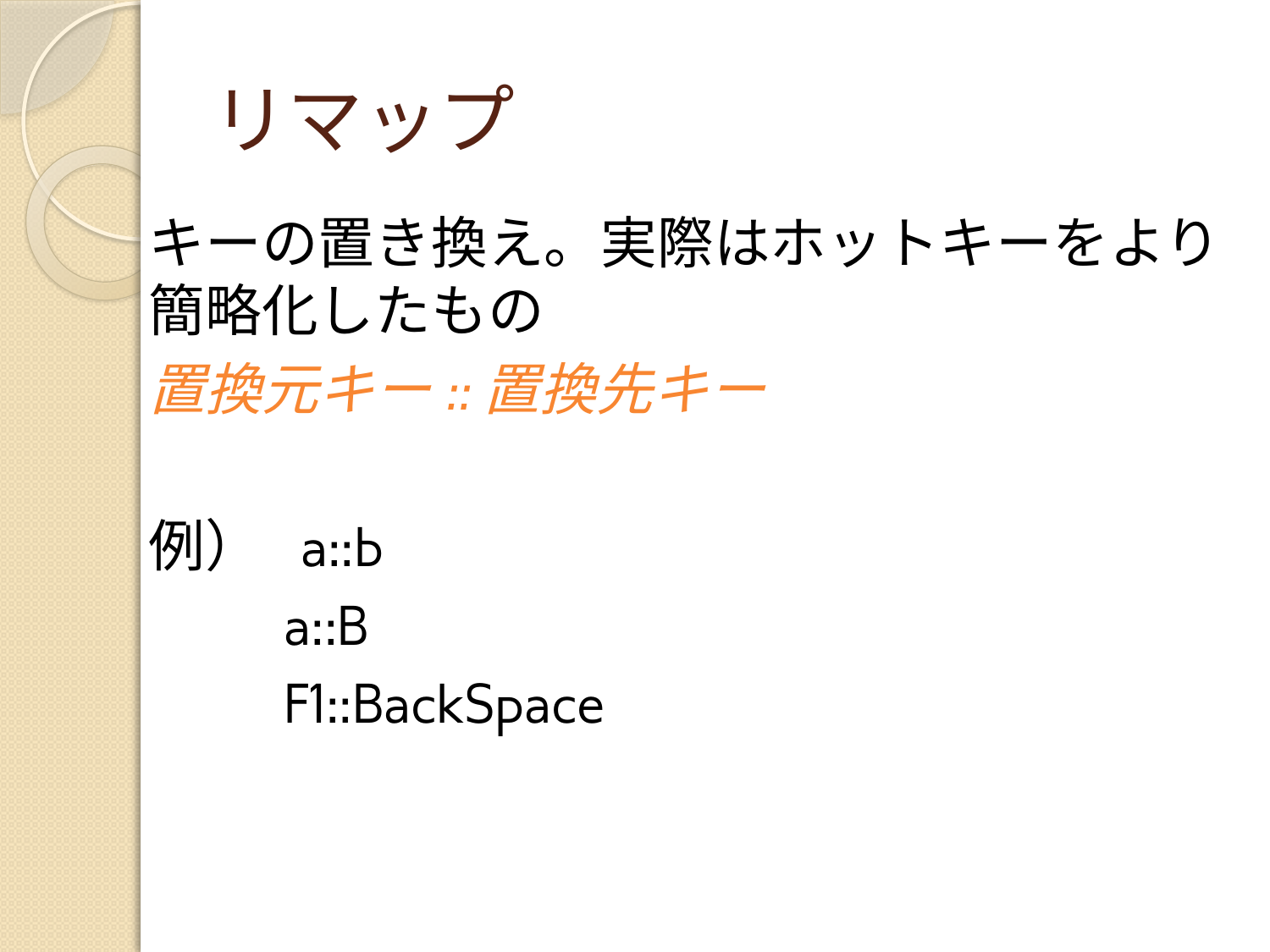

# リマップ
キーの置き換え。実際はホットキーをより簡略化したもの
置換元キー::置換先キー

例）  a::b
        a::B
        F1::BackSpace